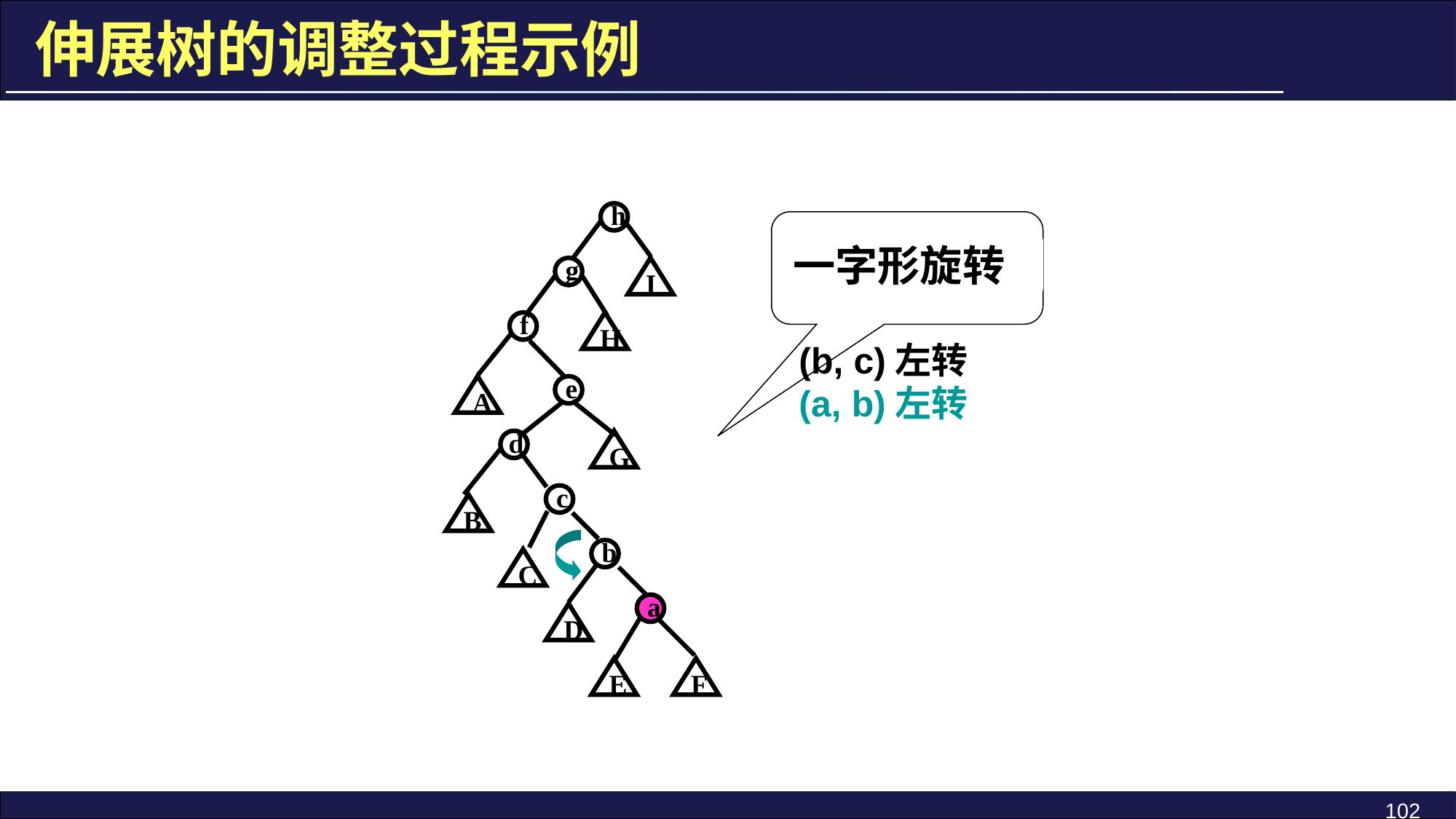

伸展树的调整过程示例
h

一字形旋转

g
I

f
H

(b, c)左转

(a, b)左转
A
e

d
G

c
B

b
C

a
D

E
F

102